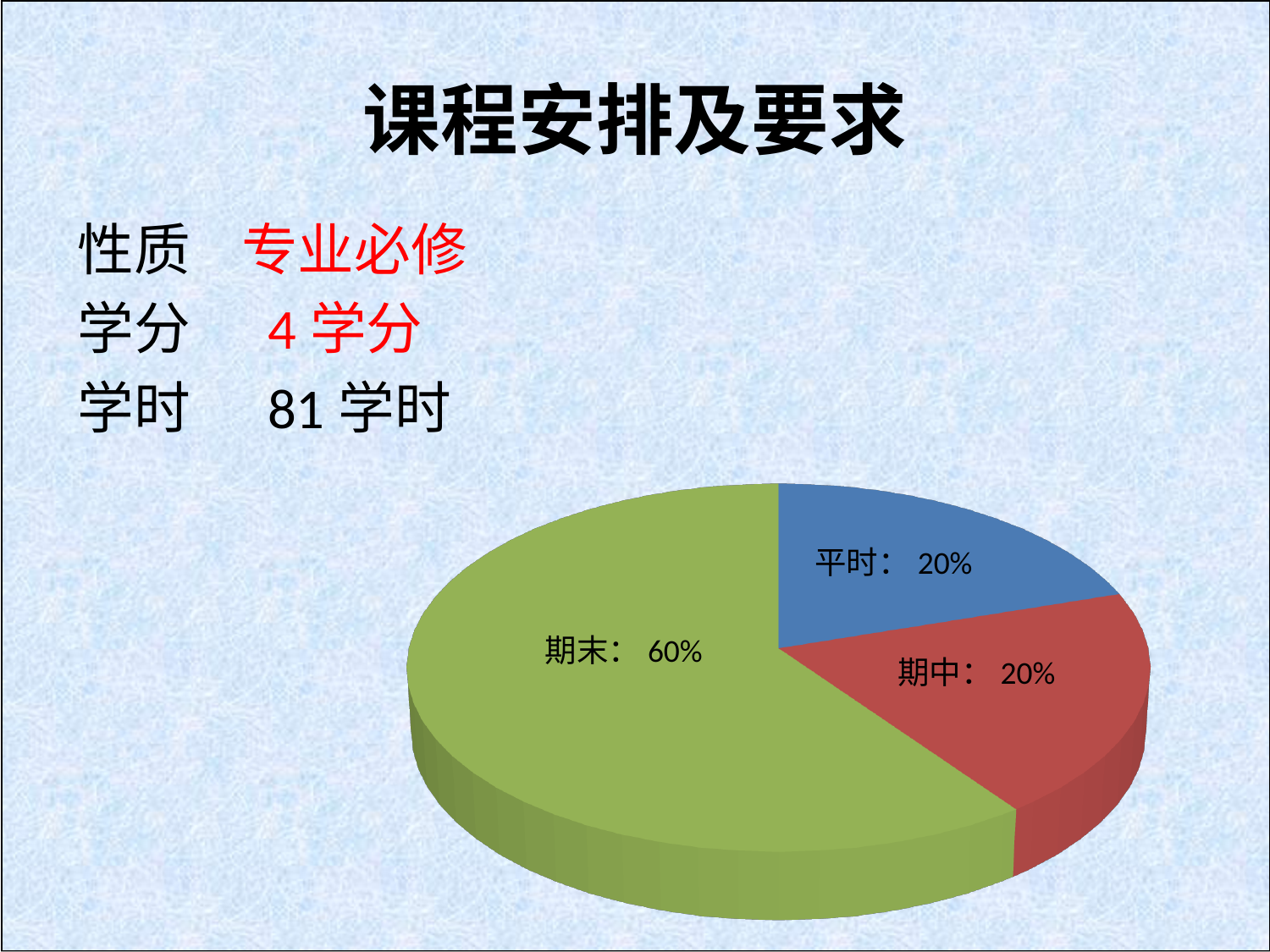

# 课程安排及要求
性质    专业必修
学分     4学分
学时     81学时

[unsupported chart]

平时：20%
期末：60%
期中：20%